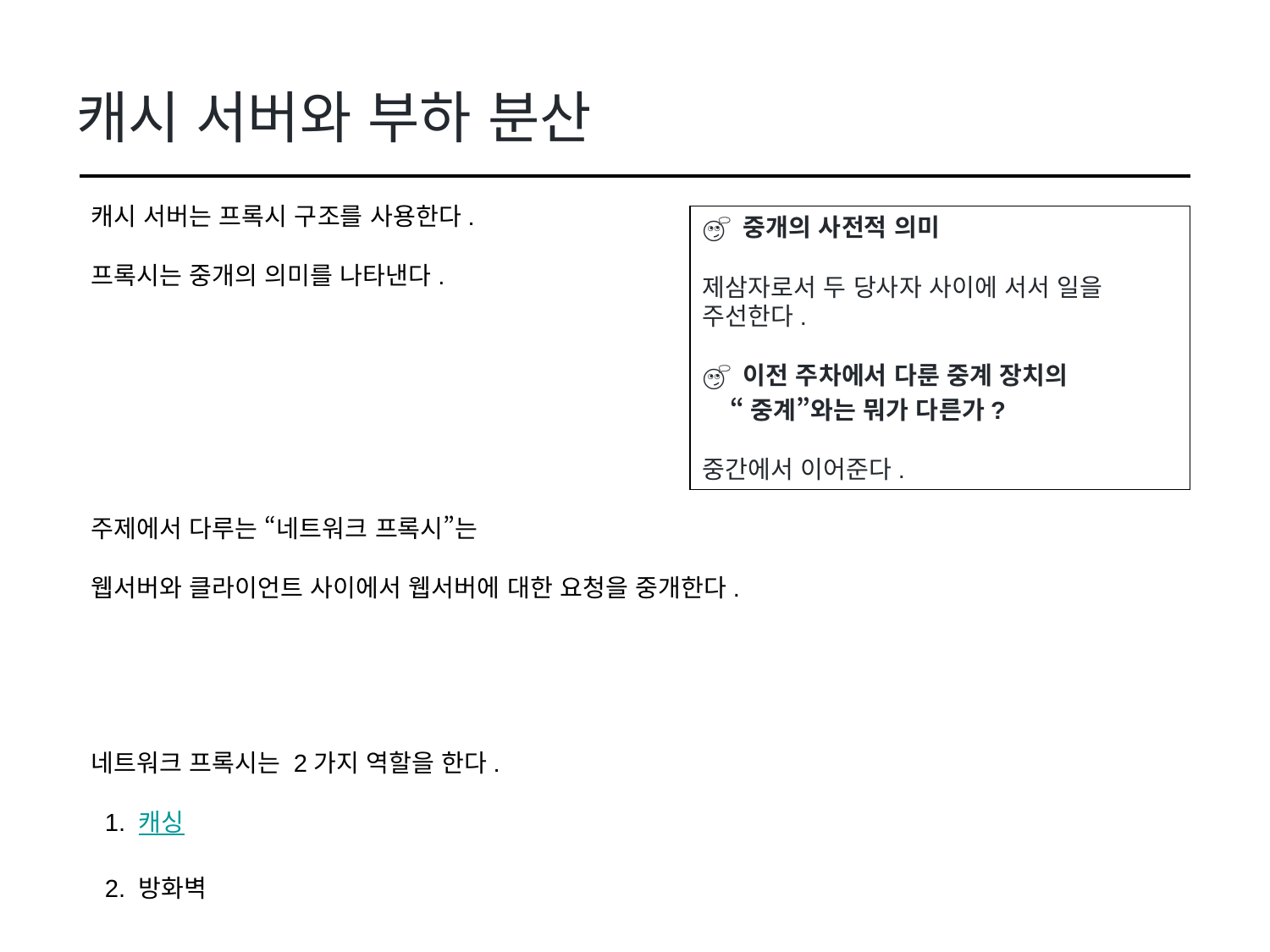

# 캐시 서버와 부하 분산
캐시 서버는 프록시 구조를 사용한다.
프록시는 중개의 의미를 나타낸다.
🤔 중개의 사전적 의미
제삼자로서 두 당사자 사이에 서서 일을 주선한다.
🤔 이전 주차에서 다룬 중계 장치의
    “중계”와는 뭐가 다른가?
중간에서 이어준다.
주제에서 다루는 “네트워크 프록시”는

웹서버와 클라이언트 사이에서 웹서버에 대한 요청을 중개한다.
네트워크 프록시는 2가지 역할을 한다.
  1. 캐싱

  2. 방화벽